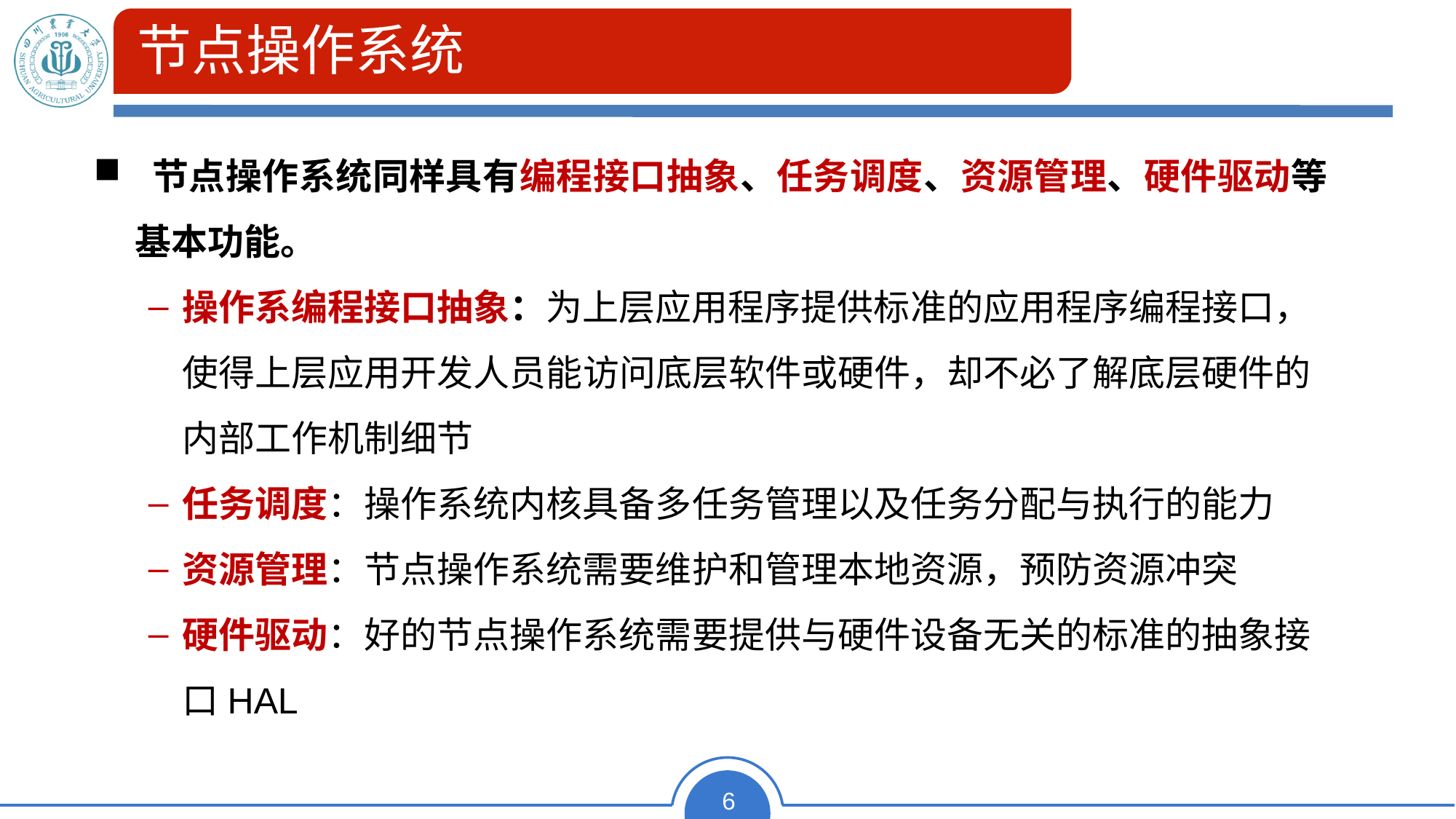

# 节点操作系统
 节点操作系统同样具有编程接口抽象、任务调度、资源管理、硬件驱动等基本功能。
操作系编程接口抽象：为上层应用程序提供标准的应用程序编程接口，使得上层应用开发人员能访问底层软件或硬件，却不必了解底层硬件的内部工作机制细节
任务调度：操作系统内核具备多任务管理以及任务分配与执行的能力
资源管理：节点操作系统需要维护和管理本地资源，预防资源冲突
硬件驱动：好的节点操作系统需要提供与硬件设备无关的标准的抽象接口HAL